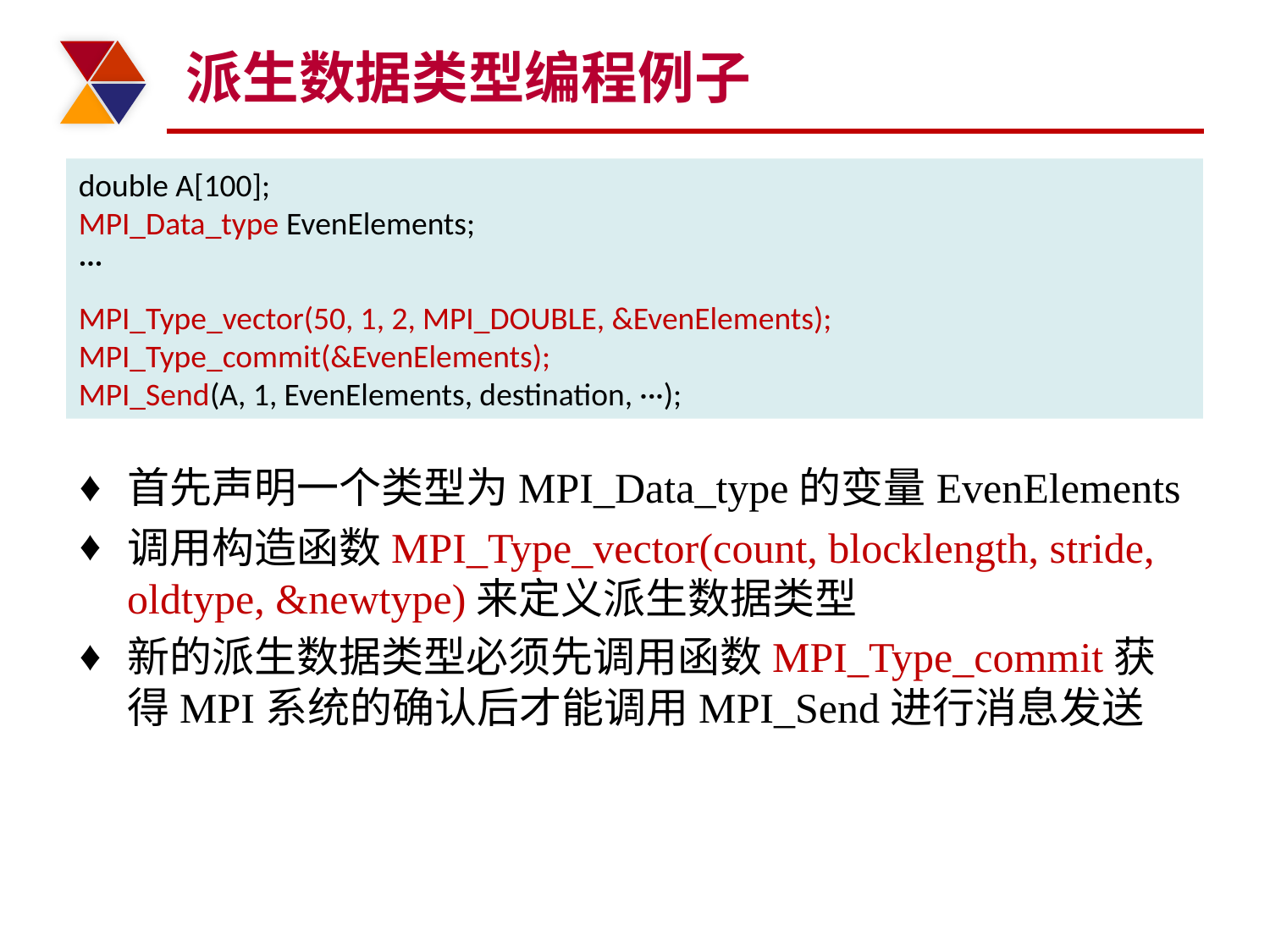

# 派生数据类型编程例子
double A[100];
MPI_Data_type EvenElements;
···
MPI_Type_vector(50, 1, 2, MPI_DOUBLE, &EvenElements);
MPI_Type_commit(&EvenElements);
MPI_Send(A, 1, EvenElements, destination, ···);
首先声明一个类型为MPI_Data_type的变量EvenElements
调用构造函数MPI_Type_vector(count, blocklength, stride, oldtype, &newtype)来定义派生数据类型
新的派生数据类型必须先调用函数MPI_Type_commit获得MPI系统的确认后才能调用MPI_Send进行消息发送